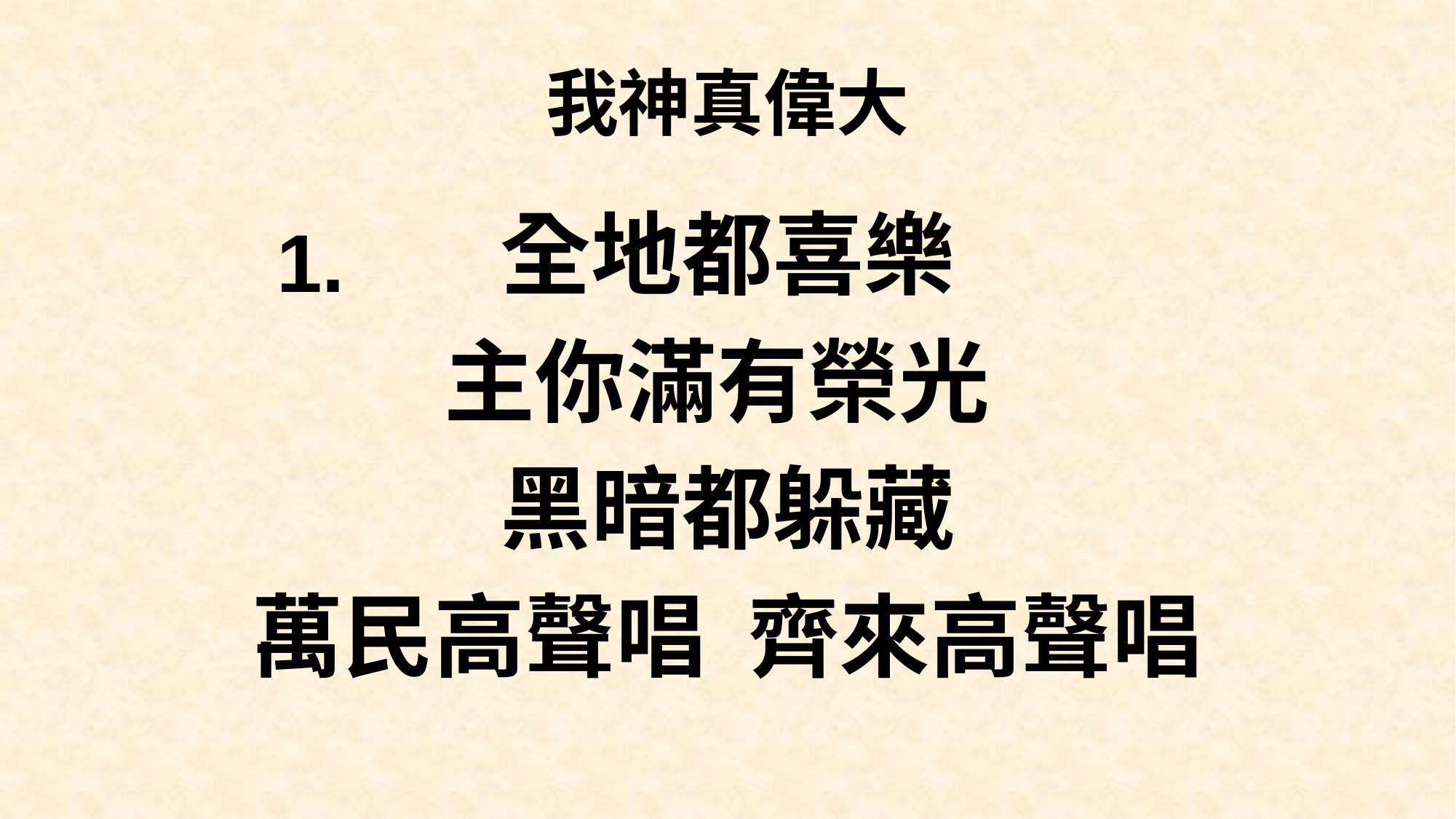

# 我神真偉大
全地都喜樂
主你滿有榮光
黑暗都躲藏
萬民高聲唱  齊來高聲唱
1.